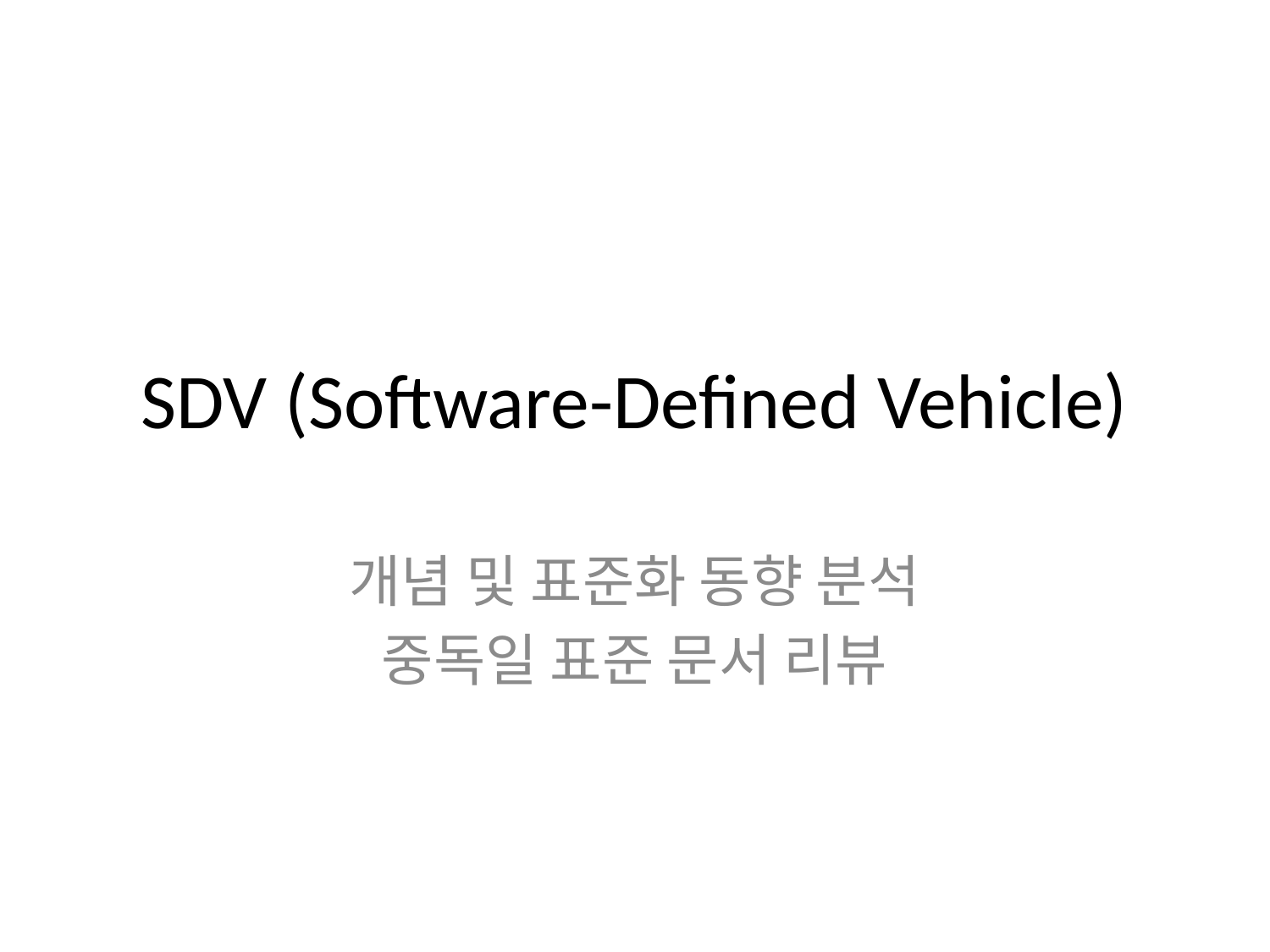

# SDV (Software-Defined Vehicle)
개념 및 표준화 동향 분석
중독일 표준 문서 리뷰